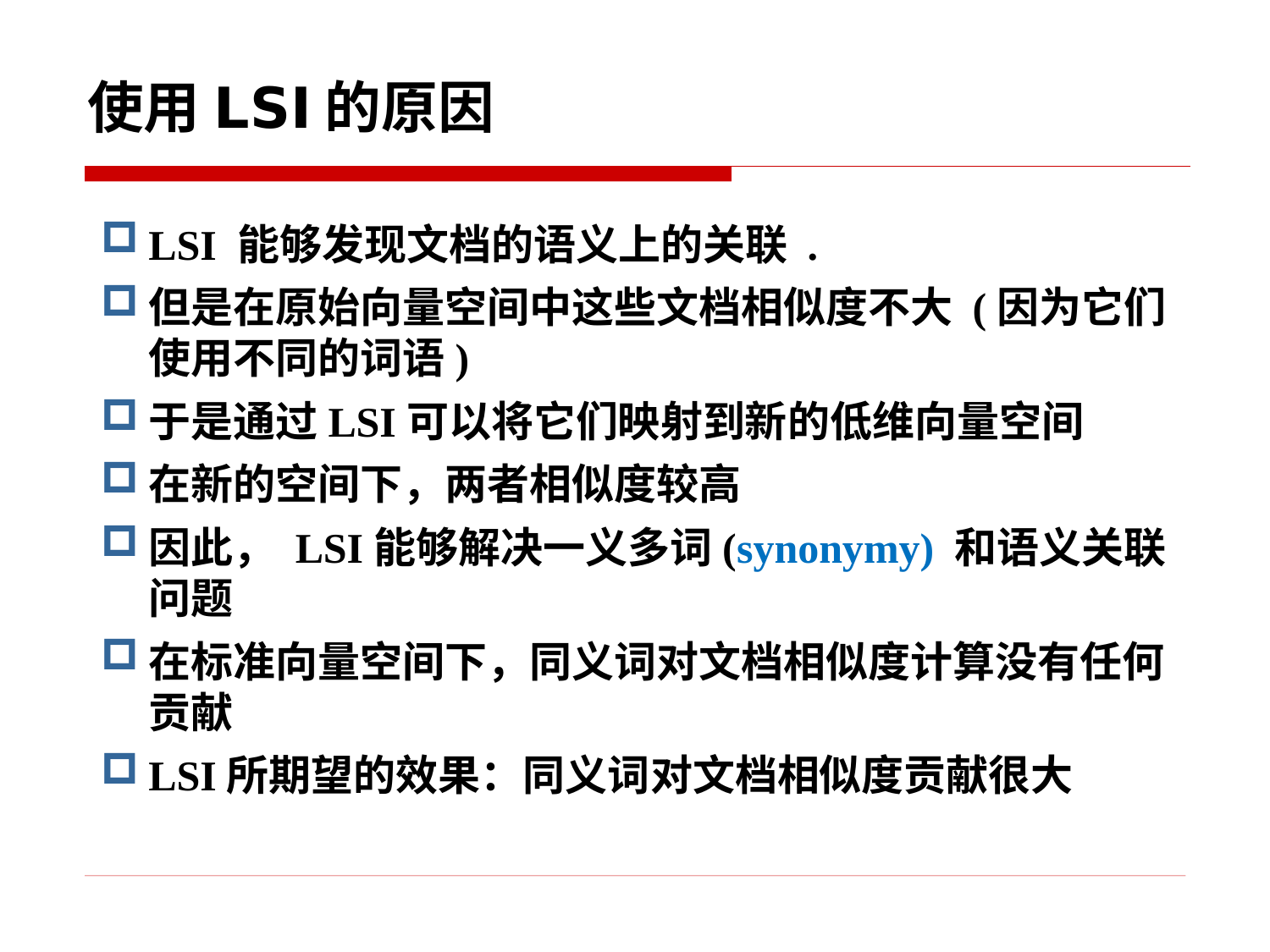

使用LSI的原因

LSI 能够发现文档的语义上的关联 .
但是在原始向量空间中这些文档相似度不大 (因为它们使用不同的词语)
于是通过LSI可以将它们映射到新的低维向量空间
在新的空间下，两者相似度较高
因此， LSI能够解决一义多词(synonymy) 和语义关联问题
在标准向量空间下，同义词对文档相似度计算没有任何贡献
LSI所期望的效果：同义词对文档相似度贡献很大